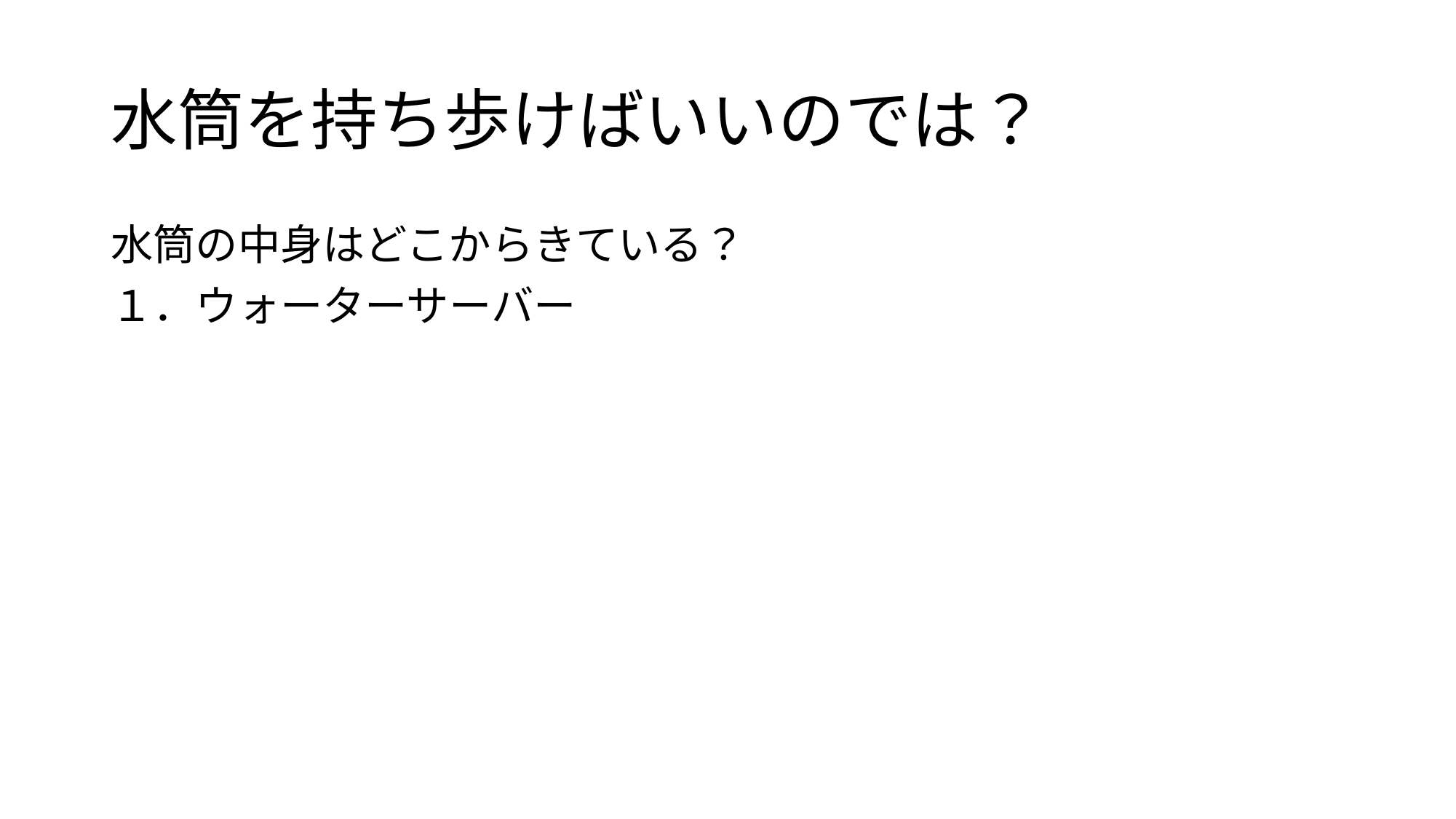

# 水筒を持ち歩けばいいのでは？
水筒の中身はどこからきている？
１．ウォーターサーバー